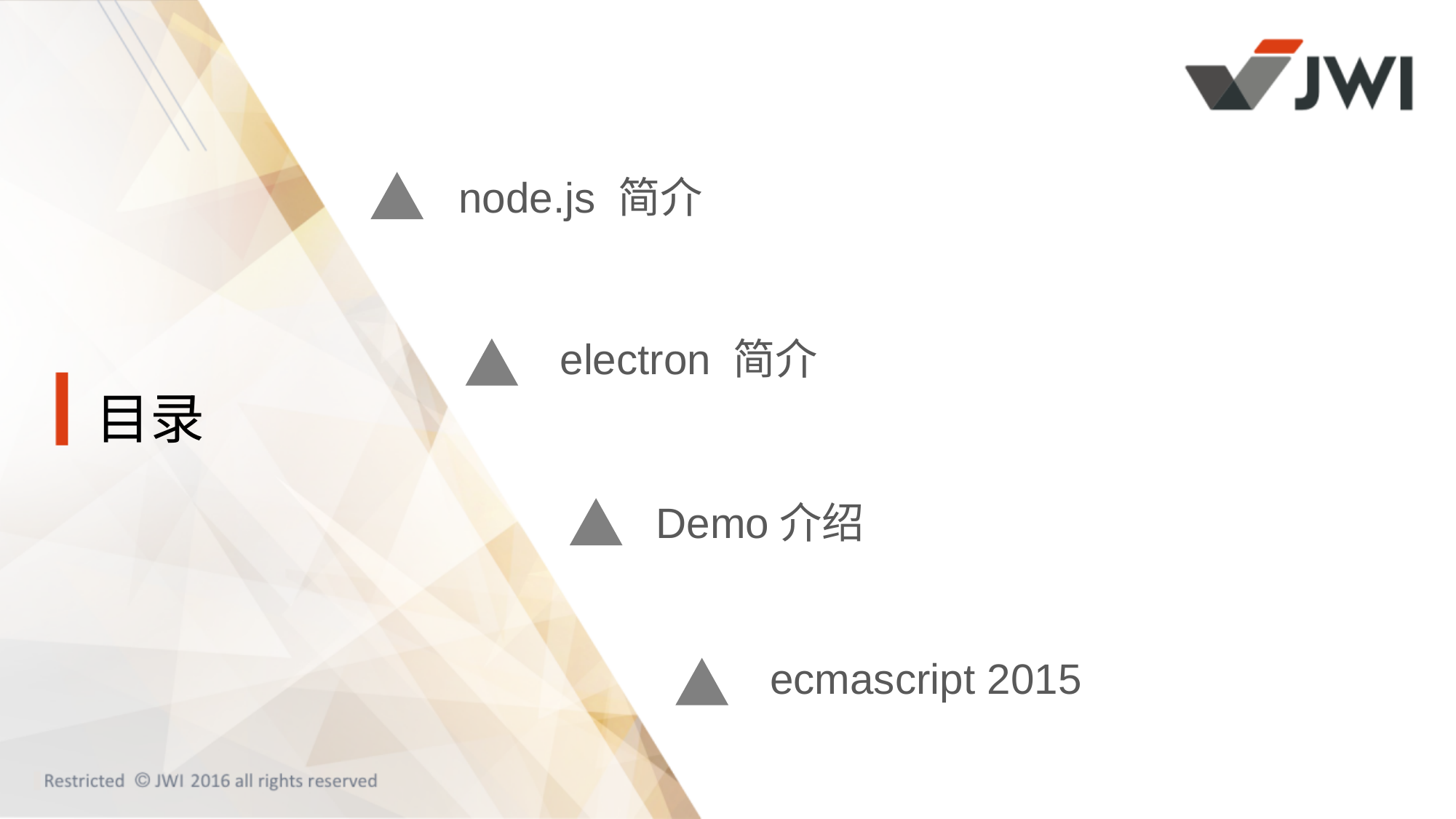

node.js 简介

electron 简介

目录
Demo介绍

ecmascript 2015